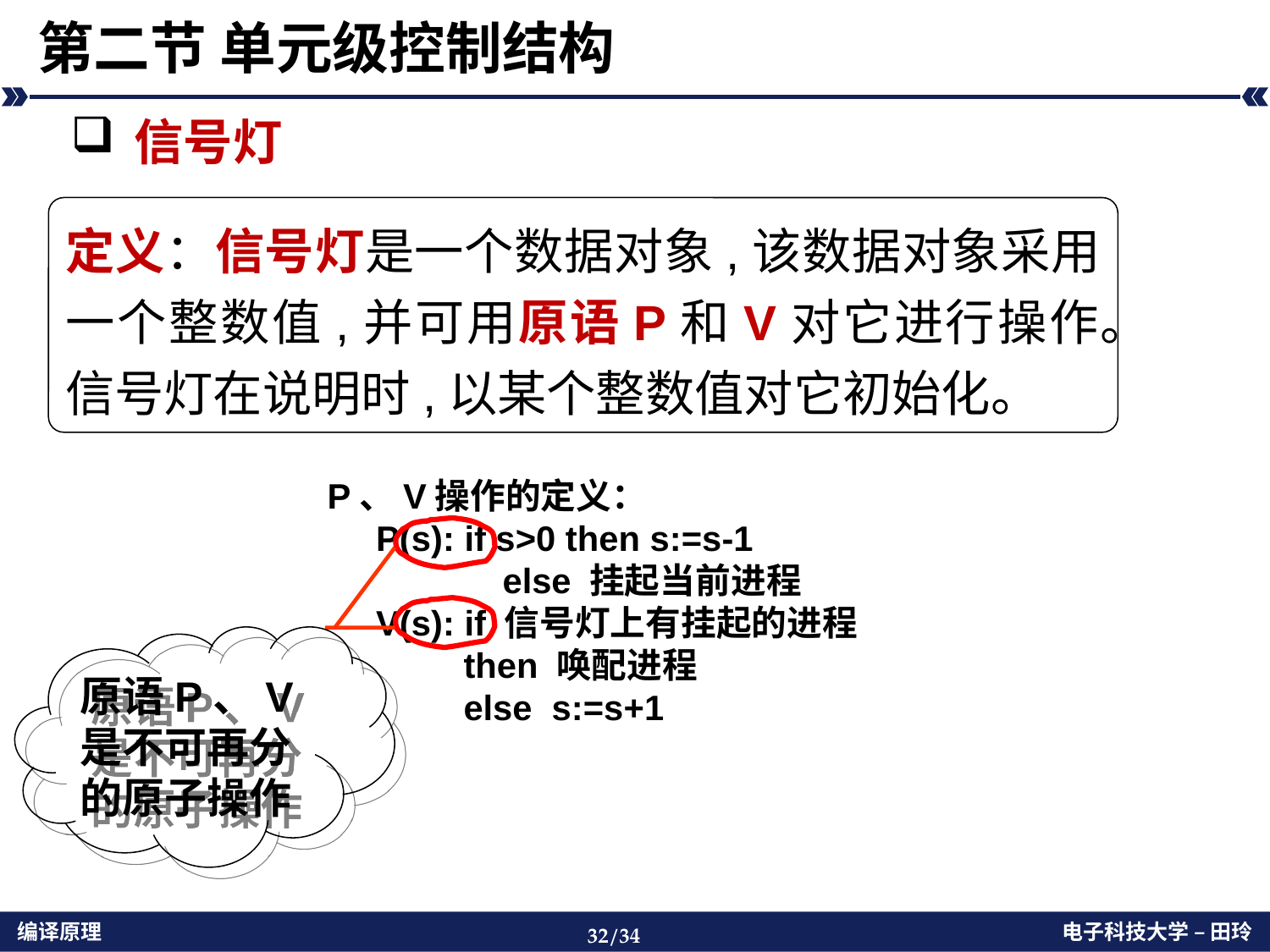

# 第二节 单元级控制结构
信号灯
定义：信号灯是一个数据对象,该数据对象采用一个整数值,并可用原语P和V对它进行操作。信号灯在说明时,以某个整数值对它初始化。
P、V操作的定义：
     P(s): if s>0 then s:=s-1
                  else 挂起当前进程
     V(s): if 信号灯上有挂起的进程
              then 唤配进程
              else  s:=s+1

原语P、V是不可再分的原子操作